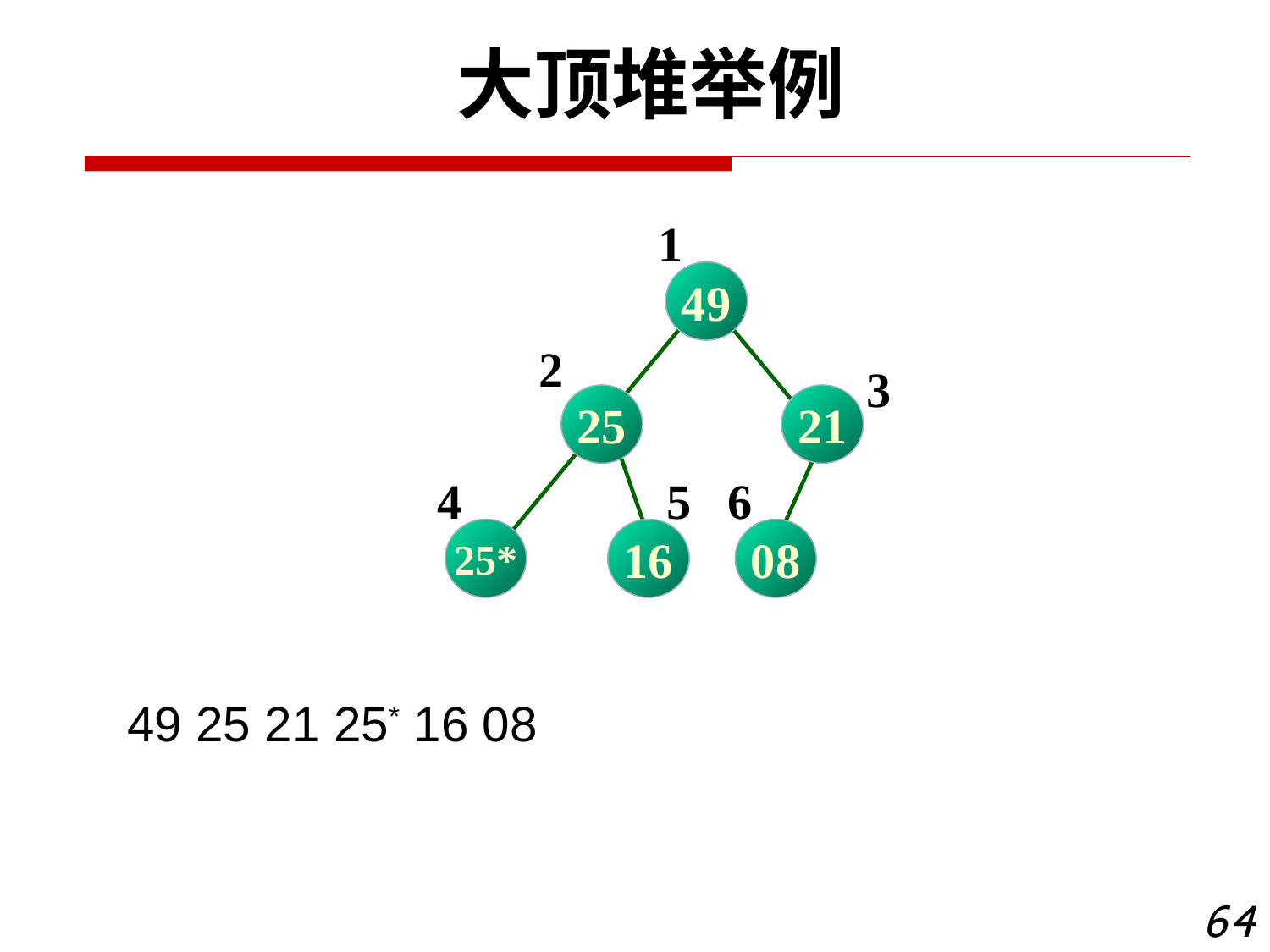

大顶堆举例
1
49

2
3
25
21

4
5
6
25*
16
08
49 25 21 25* 16 08
64